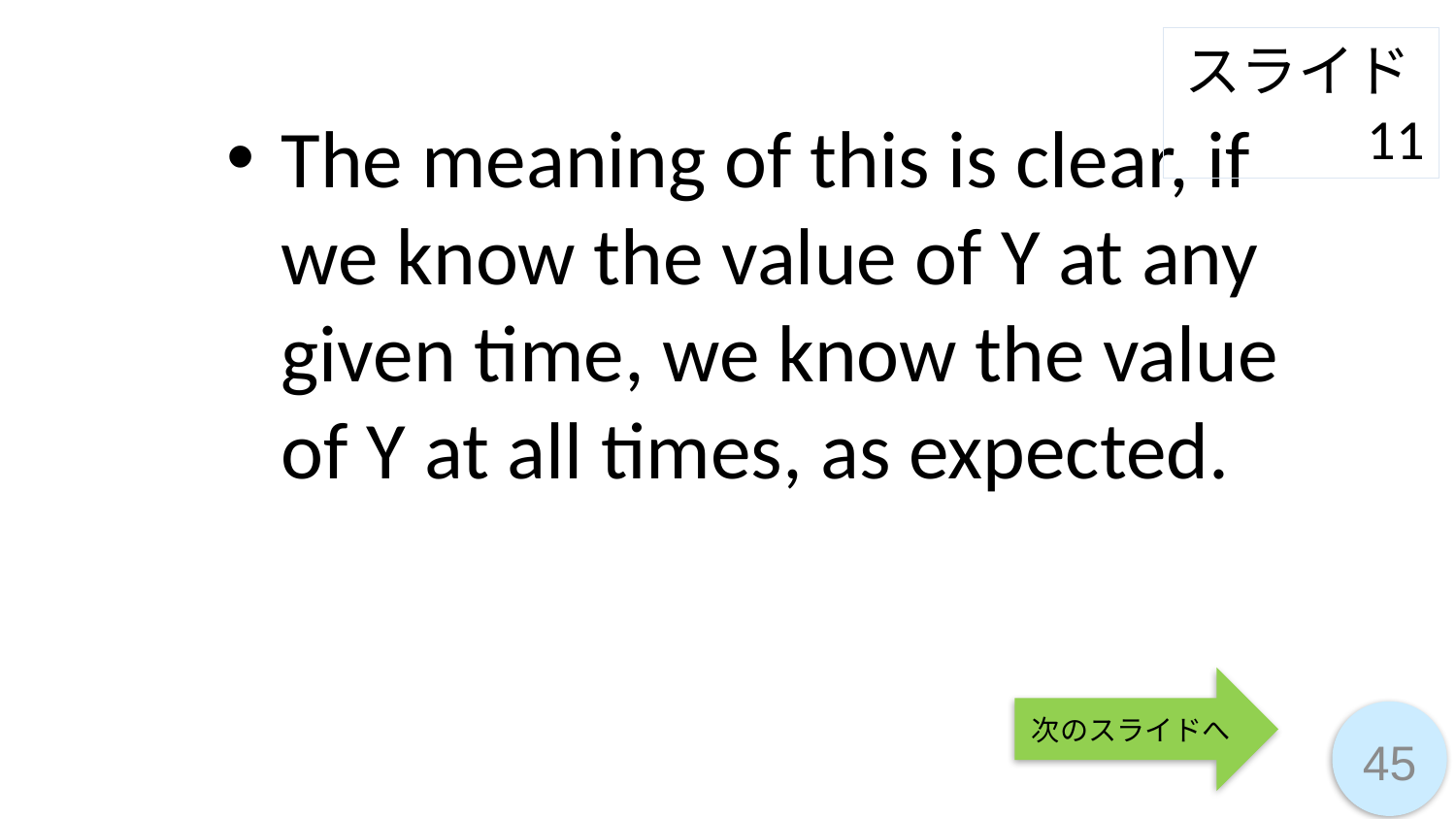

スライド11
The meaning of this is clear, if we know the value of Y at any given time, we know the value of Y at all times, as expected.
次のスライドへ
45